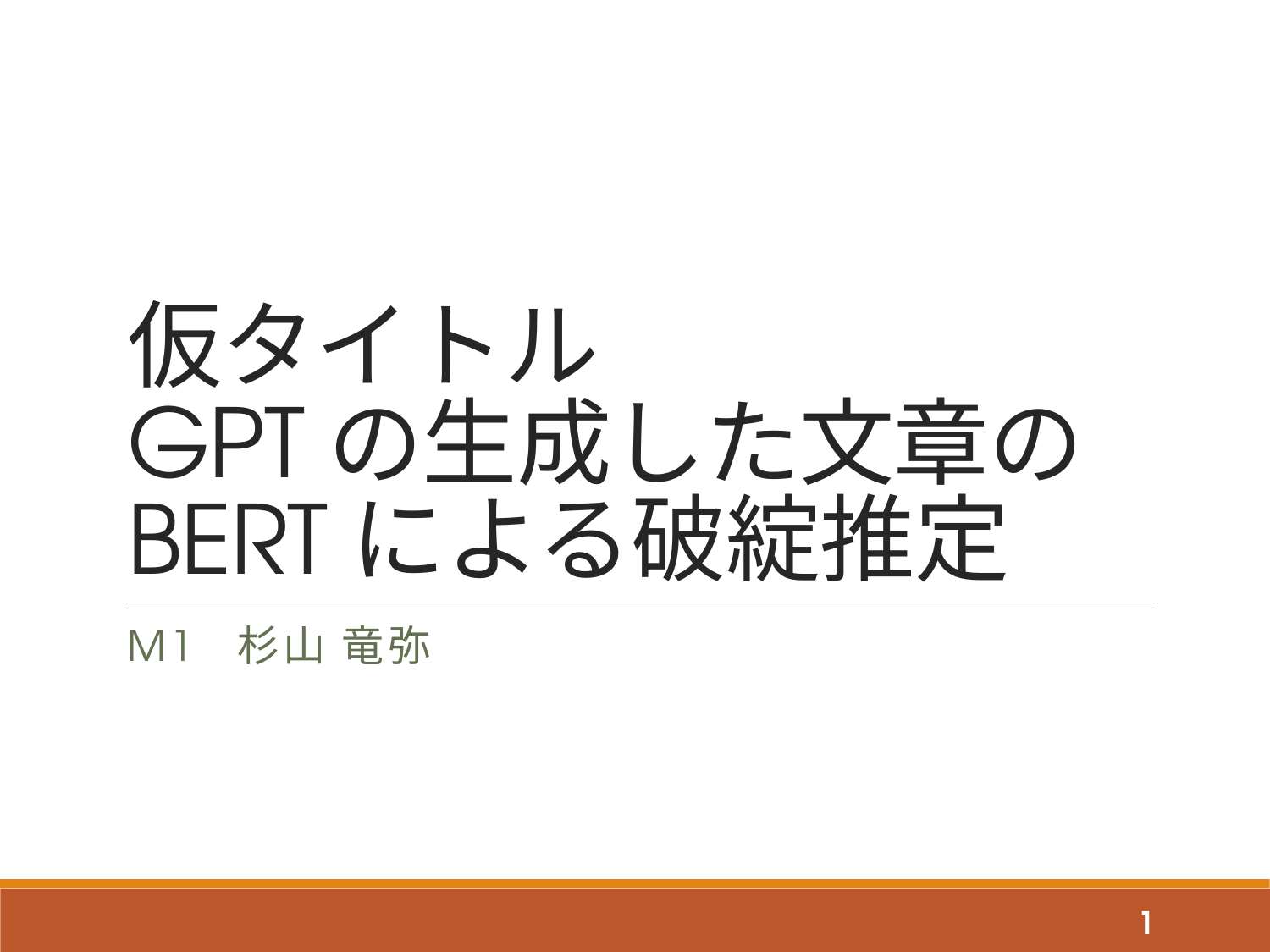

# 仮タイトル GPTの生成した文章のBERTによる破綻推定
M1  杉山 竜弥
1